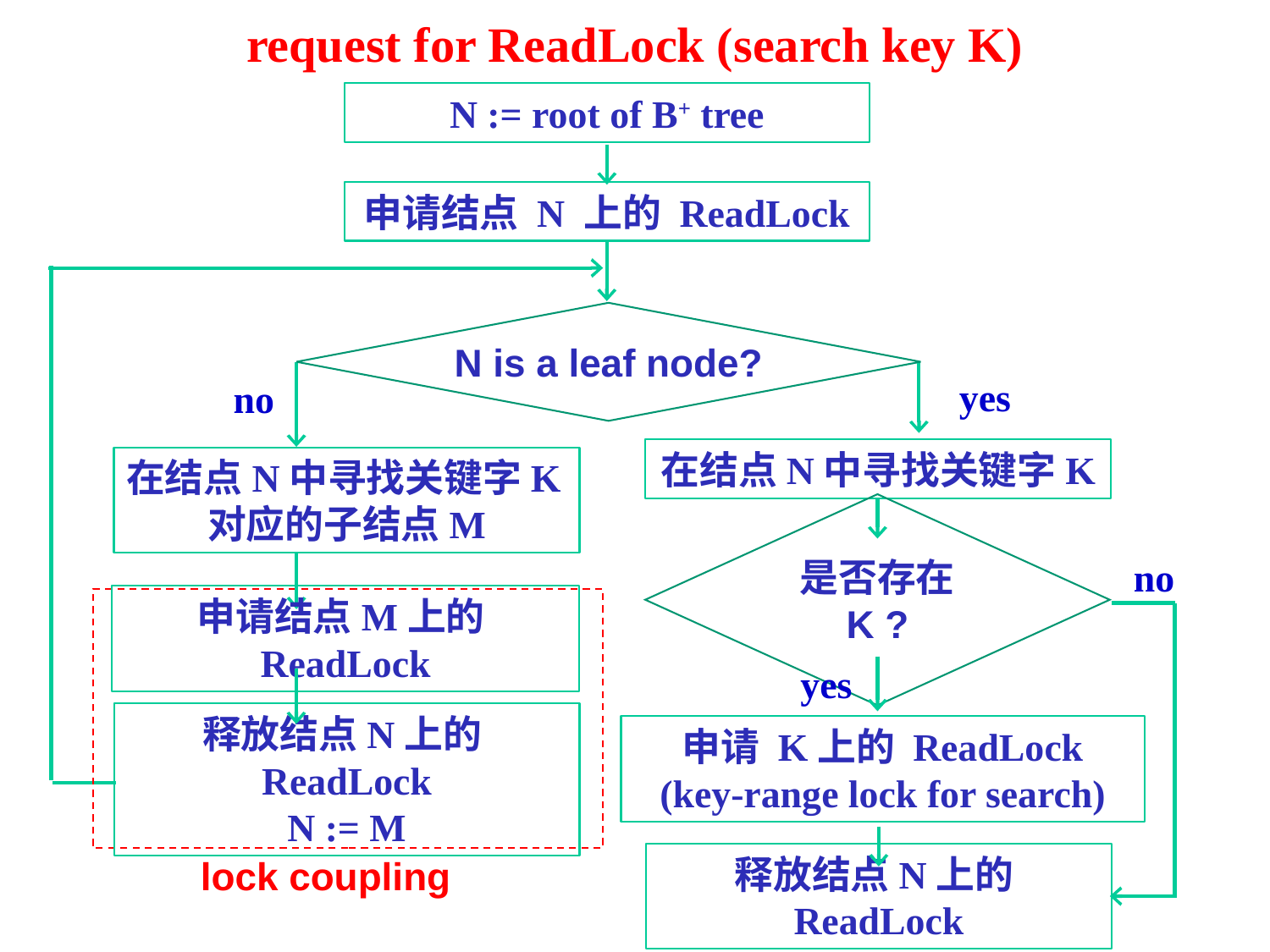

request for ReadLock (search key K)
N := root of B+ tree
申请结点 N 上的 ReadLock
N is a leaf node?
no
在结点N中寻找关键字K对应的子结点M
yes
在结点N中寻找关键字K
是否存在 K ?
申请结点M上的ReadLock
no

lock coupling
yes
申请 K上的 ReadLock
(key-range lock for search)
释放结点N上的ReadLock
N := M
释放结点N上的ReadLock